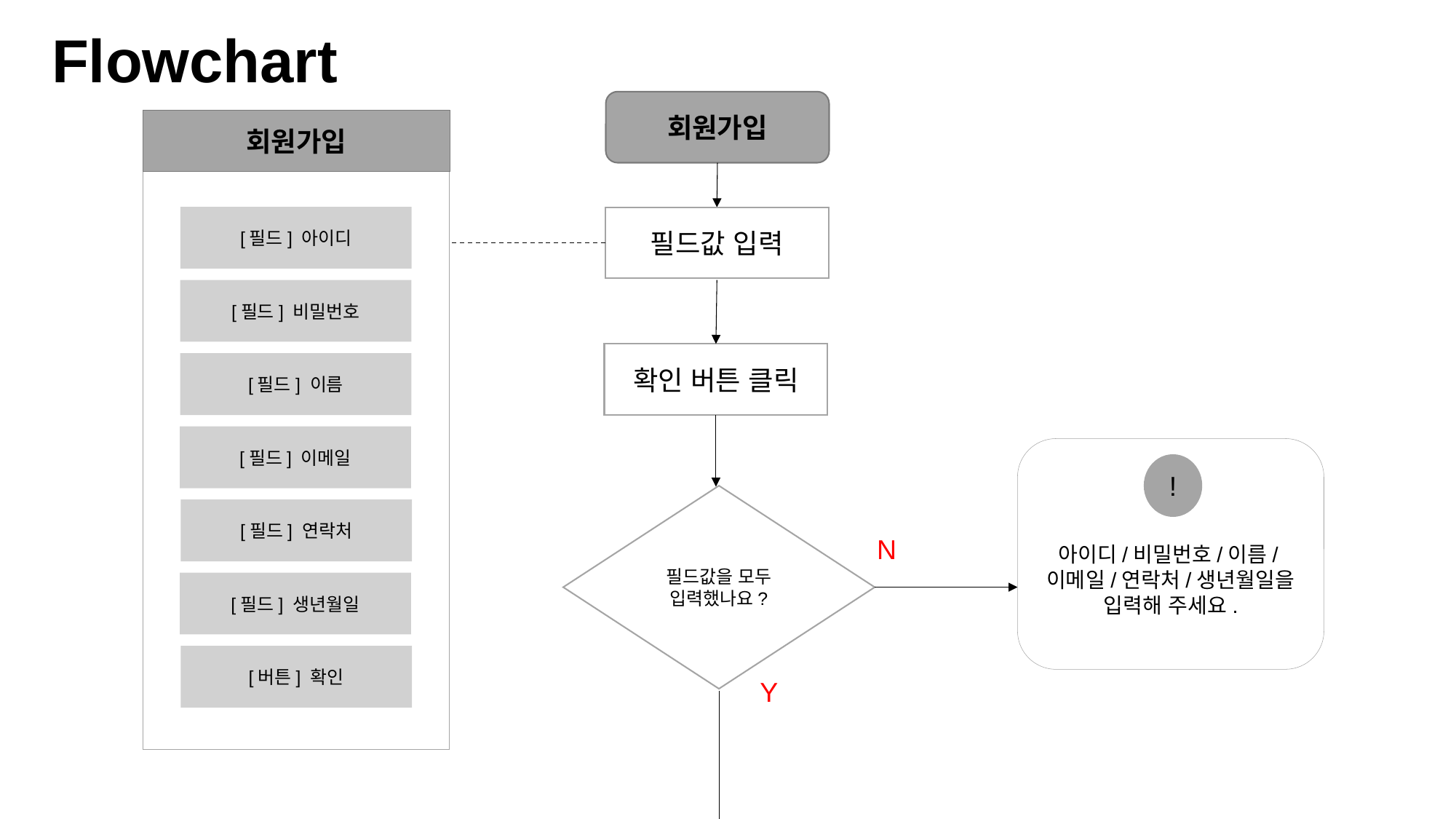

Flowchart
회원가입
회원가입

[필드] 아이디
[필드] 비밀번호
[필드] 이름
[필드] 이메일
[필드] 연락처
[필드] 생년월일
[버튼] 확인
필드값 입력
확인 버튼 클릭

아이디/비밀번호/이름/이메일/연락처/생년월일을 입력해 주세요.
!
필드값을 모두 입력했나요?
N
Y